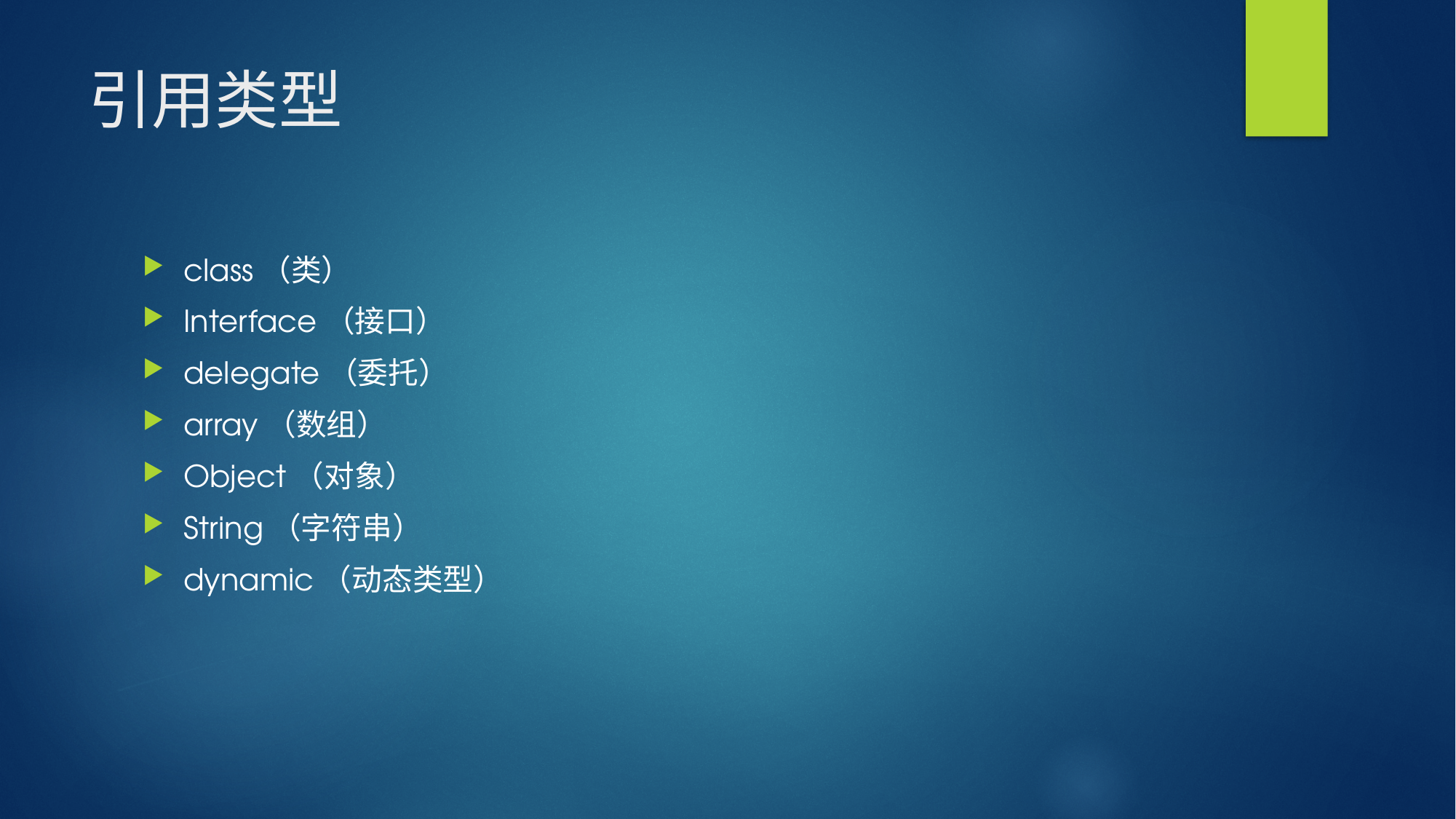

# 引用类型
class（类）
Interface（接口）
delegate（委托）
array（数组）
Object（对象）
String（字符串）
dynamic（动态类型）